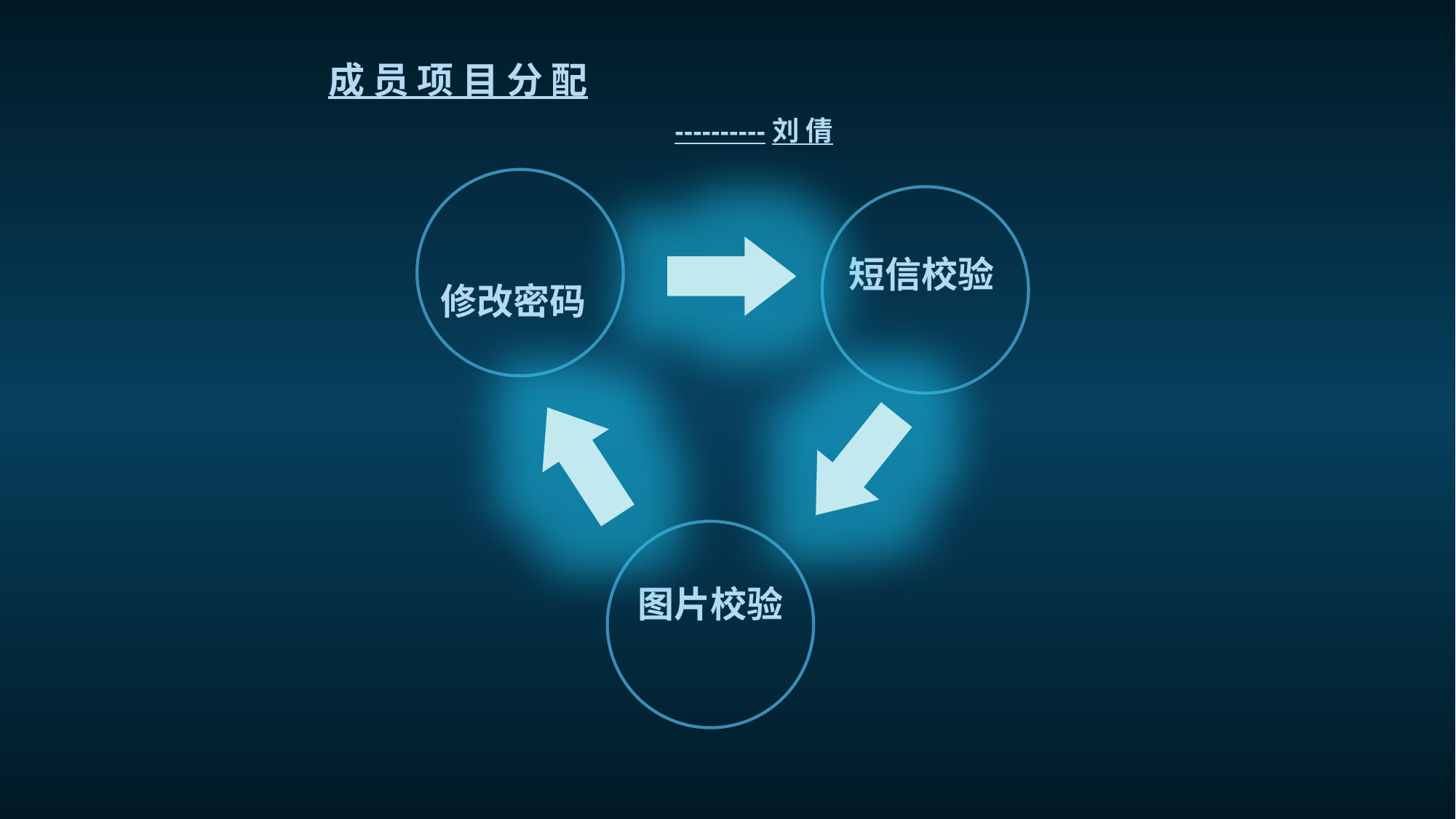

成 员 项 目 分 配
----------刘 倩

修改密码

短信校验

图片校验